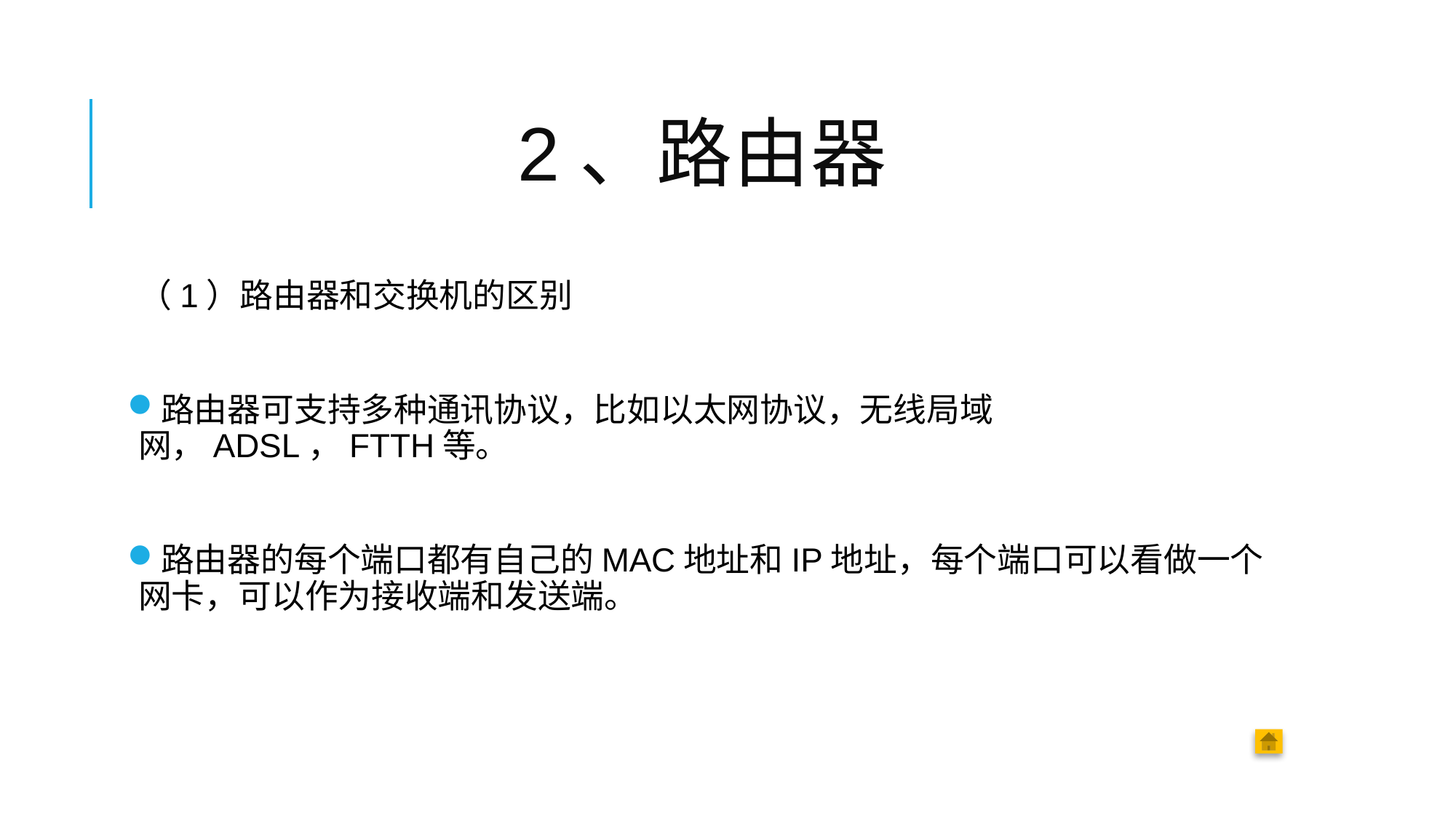

# 2、路由器
（1）路由器和交换机的区别

路由器可支持多种通讯协议，比如以太网协议，无线局域网，ADSL，FTTH等。

路由器的每个端口都有自己的MAC地址和IP地址，每个端口可以看做一个网卡，可以作为接收端和发送端。